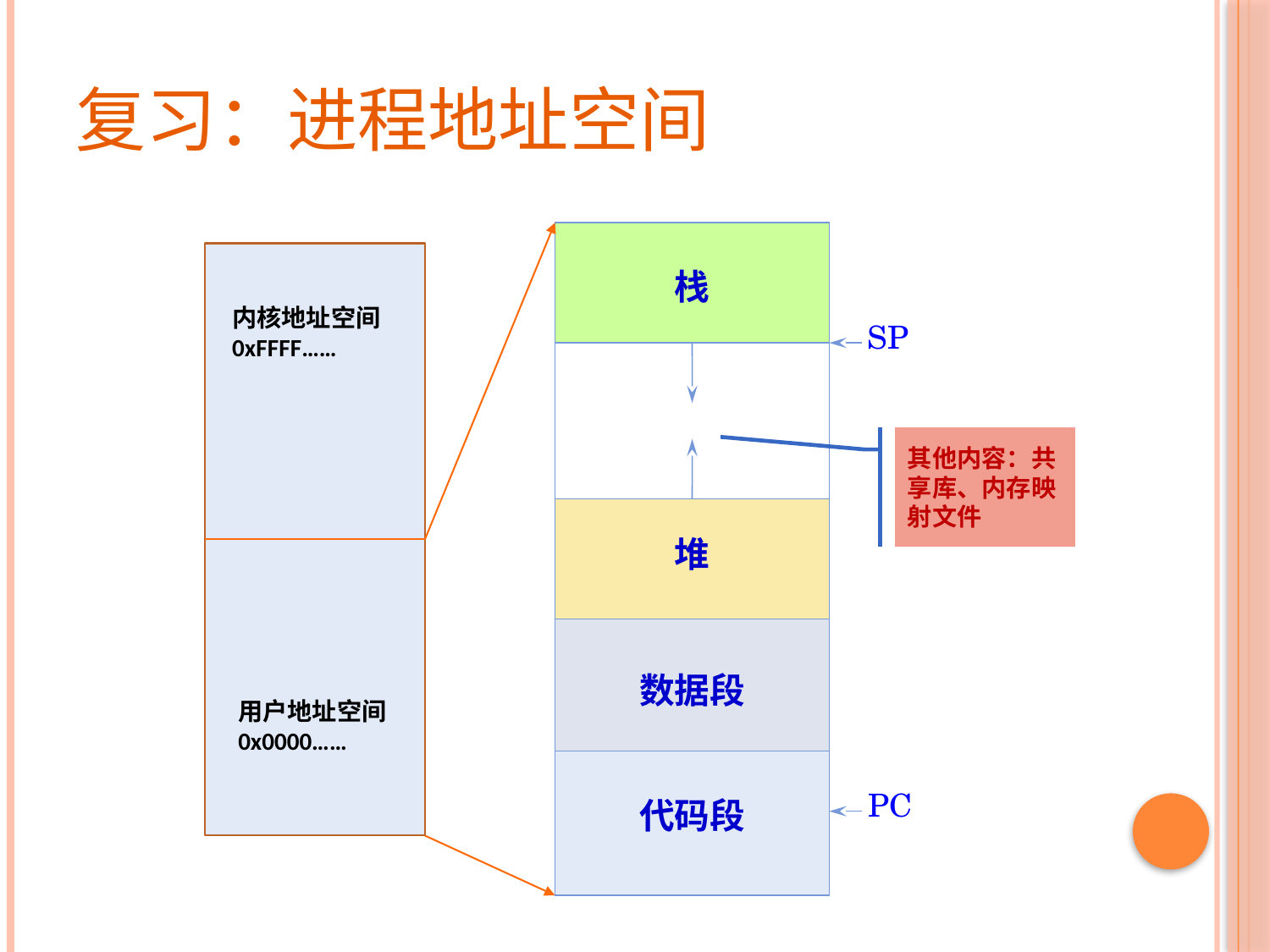

# 复习：进程地址空间

栈

堆

数据段

代码段

内核地址空间
0xFFFF……
用户地址空间
0x0000……
SP
其他内容：共享库、内存映射文件
PC